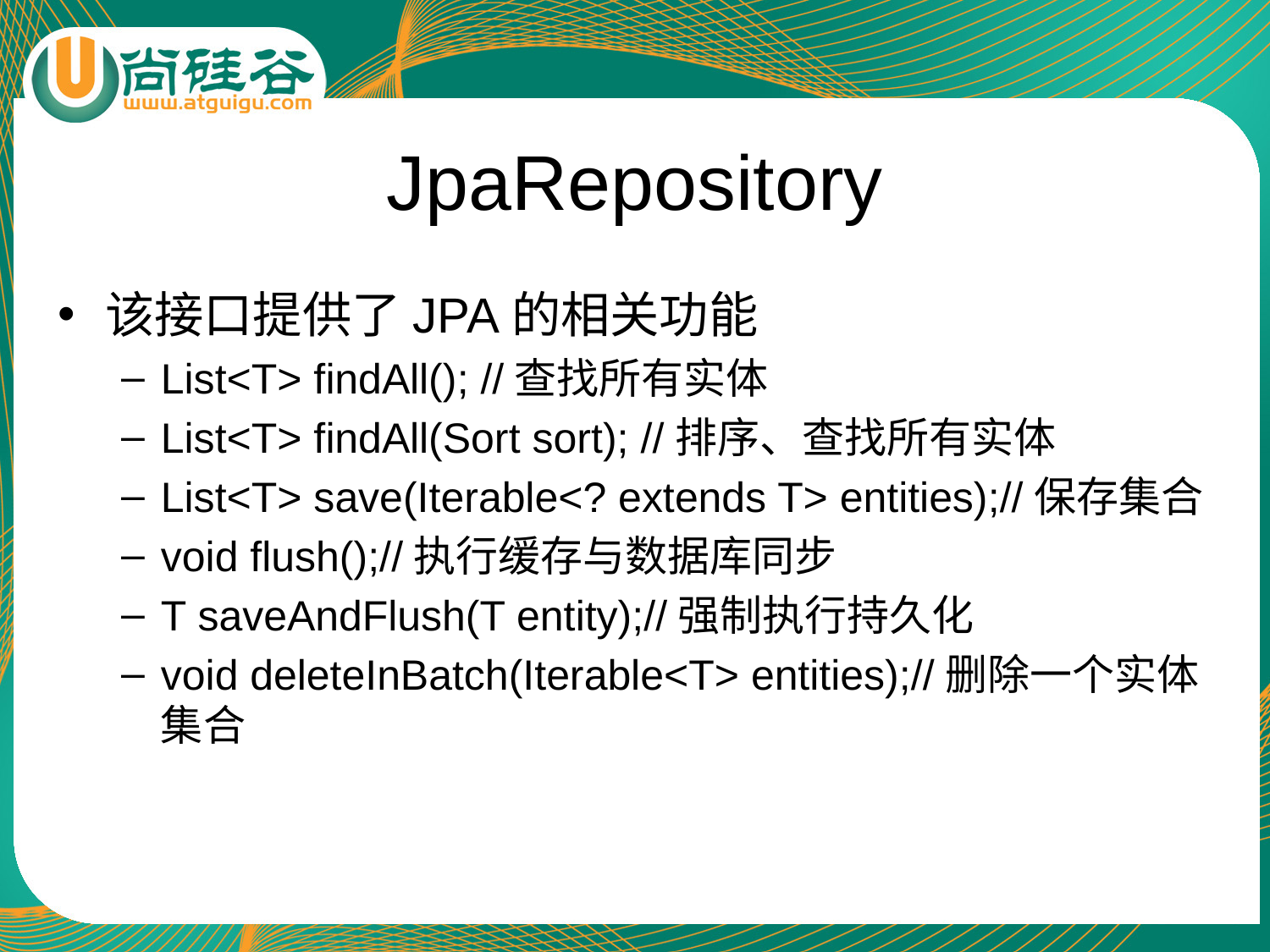

# JpaRepository
该接口提供了JPA的相关功能
List<T> findAll(); //查找所有实体
List<T> findAll(Sort sort); //排序、查找所有实体
List<T> save(Iterable<? extends T> entities);//保存集合
void flush();//执行缓存与数据库同步
T saveAndFlush(T entity);//强制执行持久化
void deleteInBatch(Iterable<T> entities);//删除一个实体集合